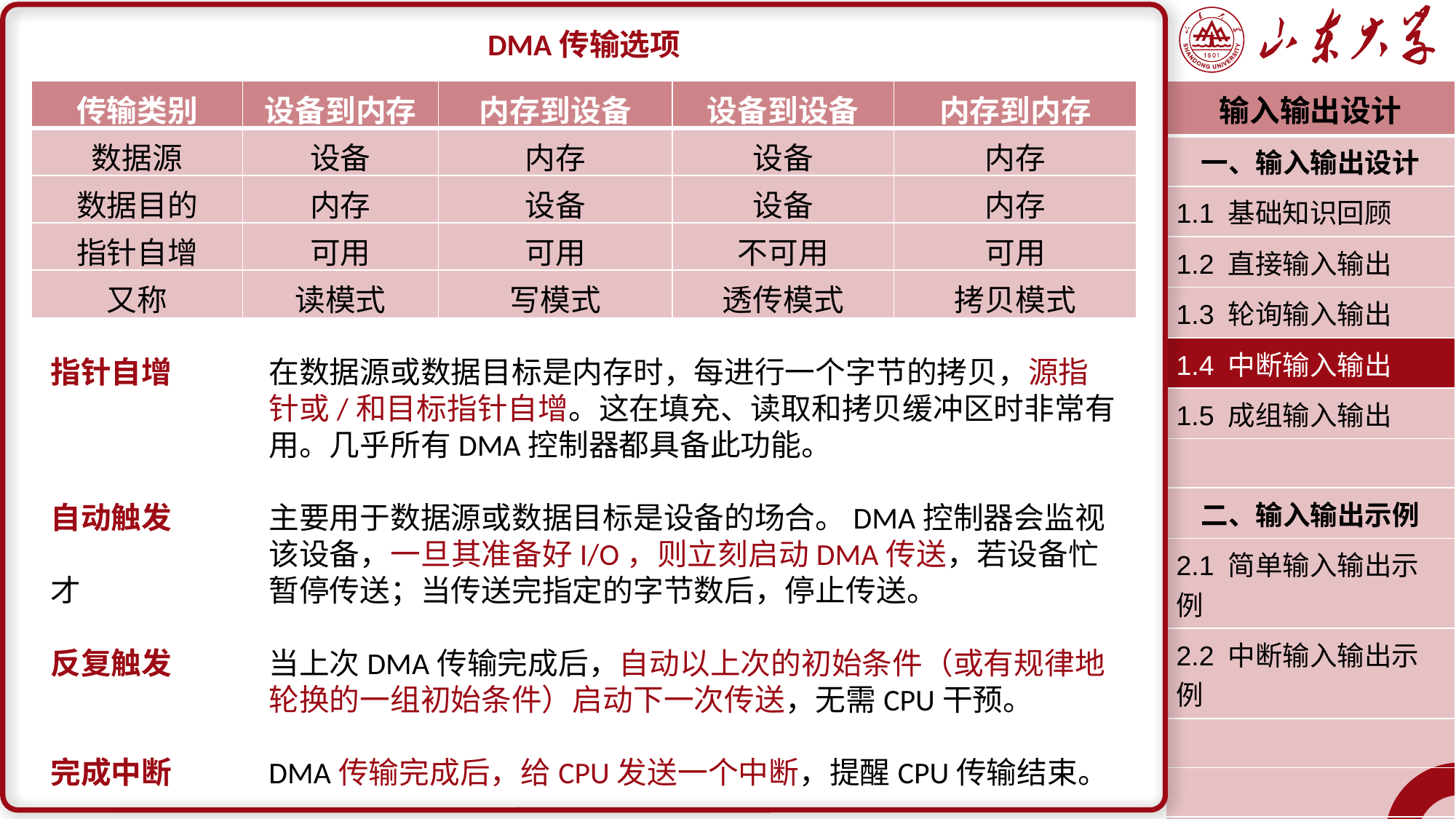

DMA传输选项

指针自增	在数据源或数据目标是内存时，每进行一个字节的拷贝，源指		针或/和目标指针自增。这在填充、读取和拷贝缓冲区时非常有		用。几乎所有DMA控制器都具备此功能。

自动触发	主要用于数据源或数据目标是设备的场合。DMA控制器会监视		该设备，一旦其准备好I/O，则立刻启动DMA传送，若设备忙才		暂停传送；当传送完指定的字节数后，停止传送。

反复触发	当上次DMA传输完成后，自动以上次的初始条件（或有规律地		轮换的一组初始条件）启动下一次传送，无需CPU干预。

完成中断	DMA传输完成后，给CPU发送一个中断，提醒CPU传输结束。

| 传输类别 | 设备到内存 | 内存到设备 | 设备到设备 | 内存到内存 |
| --- | --- | --- | --- | --- |
| 数据源 | 设备 | 内存 | 设备 | 内存 |
| 数据目的 | 内存 | 设备 | 设备 | 内存 |
| 指针自增 | 可用 | 可用 | 不可用 | 可用 |
| 又称 | 读模式 | 写模式 | 透传模式 | 拷贝模式 |
| 输入输出设计 |
| --- |
| 一、输入输出设计 |
| 1.1 基础知识回顾 |
| 1.2 直接输入输出 |
| 1.3 轮询输入输出 |
| 1.4 中断输入输出 |
| 1.5 成组输入输出 |
|  |
| 二、输入输出示例 |
| 2.1 简单输入输出示例 |
| 2.2 中断输入输出示例 |
|  |
|  |
|  |
| 潘润宇 2022.10 |